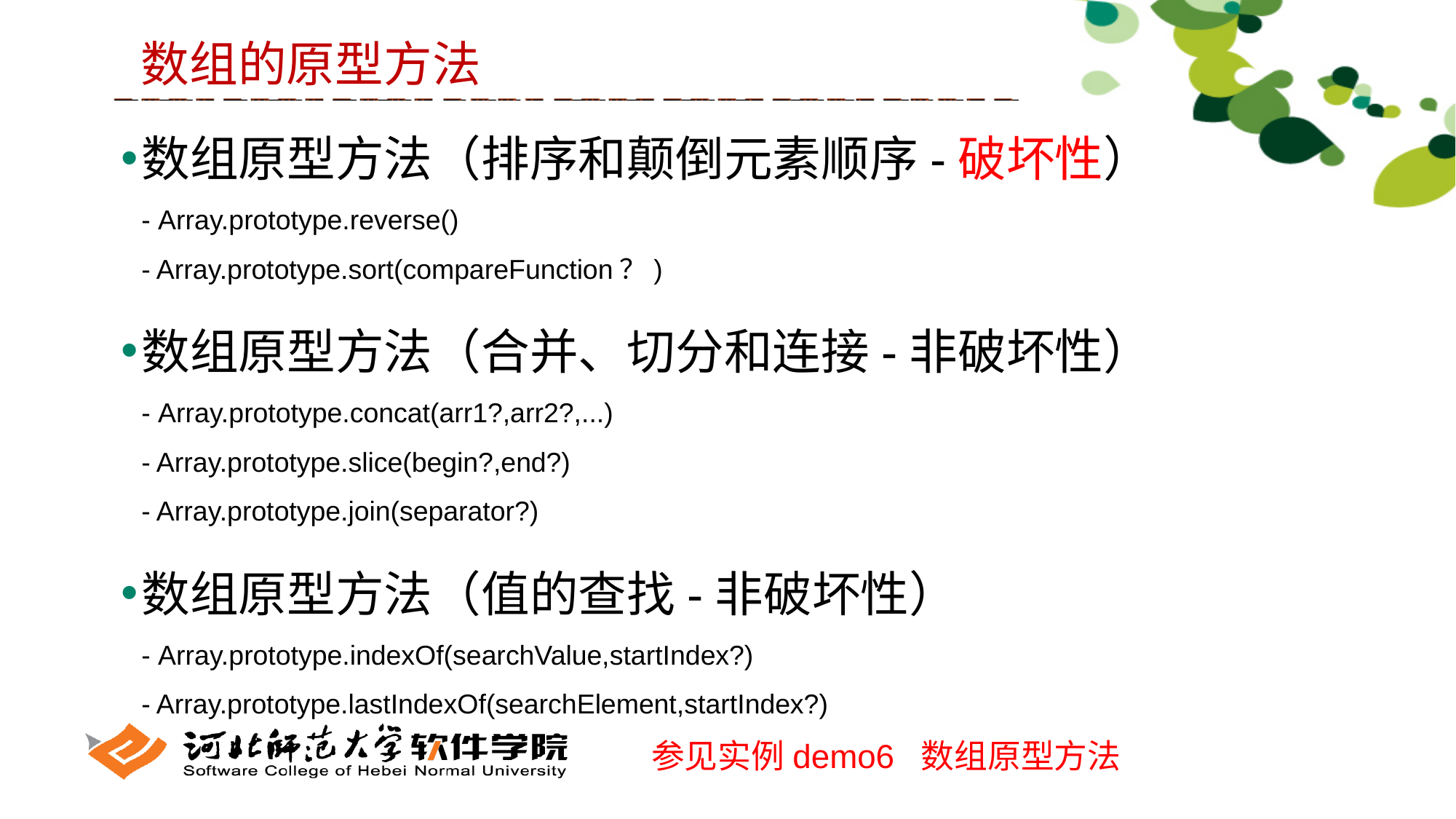

数组的原型方法
数组原型方法（排序和颠倒元素顺序-破坏性）
- Array.prototype.reverse()
- Array.prototype.sort(compareFunction？)
数组原型方法（合并、切分和连接-非破坏性）
- Array.prototype.concat(arr1?,arr2?,...)
- Array.prototype.slice(begin?,end?)
- Array.prototype.join(separator?)
数组原型方法（值的查找-非破坏性）
- Array.prototype.indexOf(searchValue,startIndex?)
- Array.prototype.lastIndexOf(searchElement,startIndex?)

参见实例demo6  数组原型方法